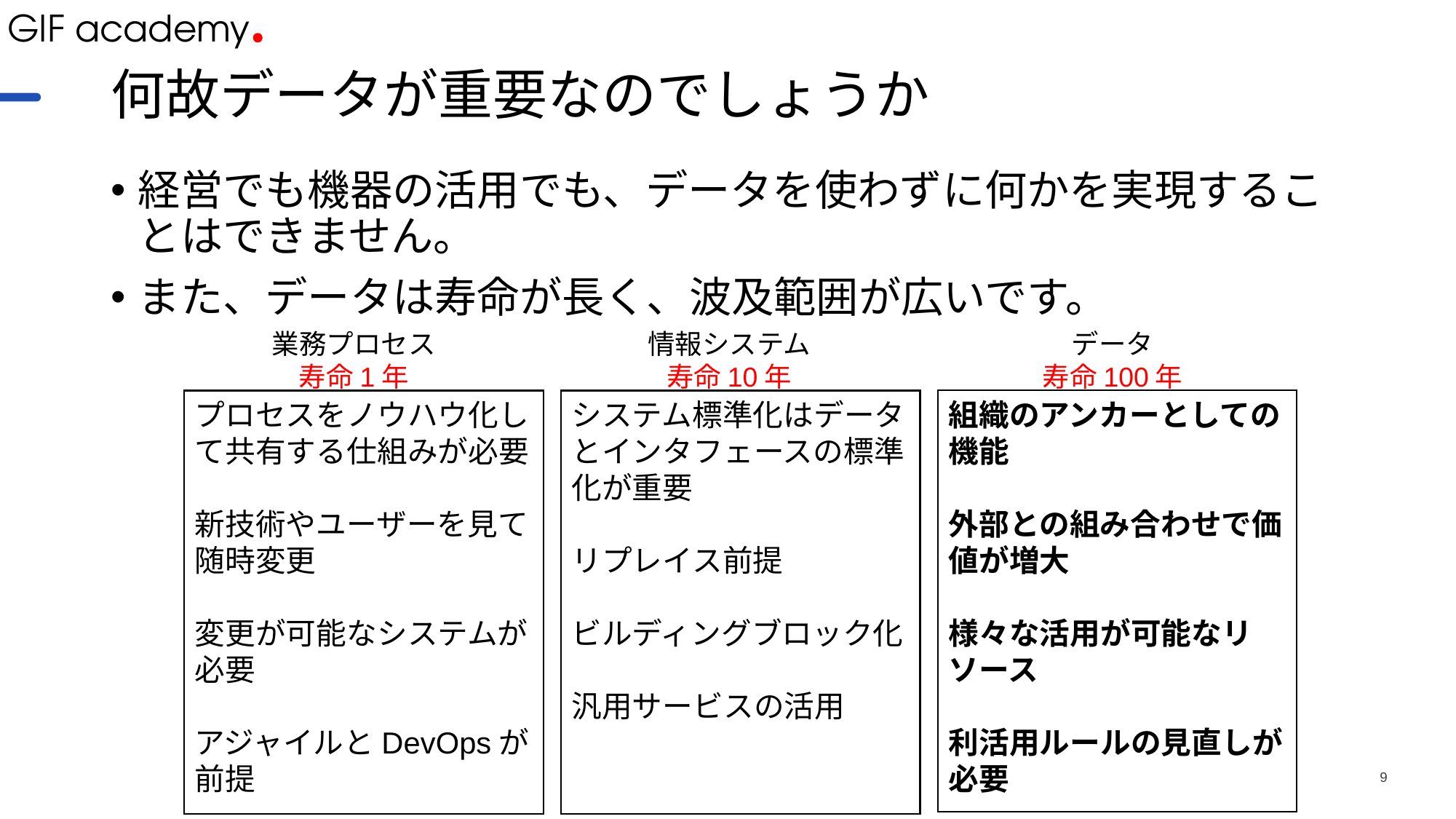

# 何故データが重要なのでしょうか
経営でも機器の活用でも、データを使わずに何かを実現することはできません。
また、データは寿命が長く、波及範囲が広いです。
業務プロセス
寿命1年
情報システム
寿命10年
データ
寿命100年
組織のアンカーとしての機能

外部との組み合わせで価値が増大

様々な活用が可能なリソース

利活用ルールの見直しが必要

プロセスをノウハウ化して共有する仕組みが必要

新技術やユーザーを見て随時変更

変更が可能なシステムが必要

アジャイルとDevOpsが前提
システム標準化はデータとインタフェースの標準化が重要

リプレイス前提

ビルディングブロック化

汎用サービスの活用
9